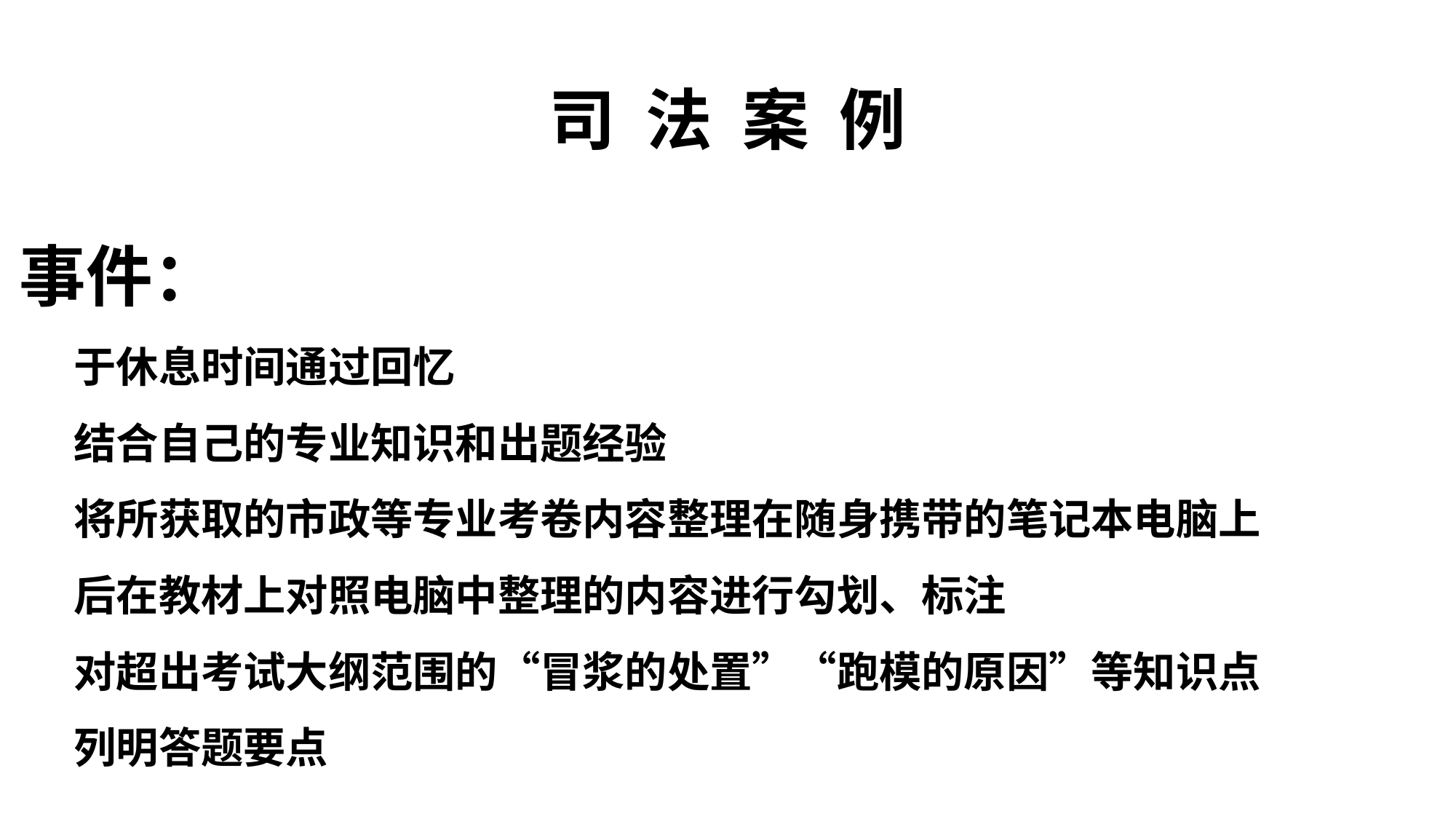

# 司  法  案  例
事件：
于休息时间通过回忆
结合自己的专业知识和出题经验
将所获取的市政等专业考卷内容整理在随身携带的笔记本电脑上
后在教材上对照电脑中整理的内容进行勾划、标注
对超出考试大纲范围的“冒浆的处置”“跑模的原因”等知识点
列明答题要点